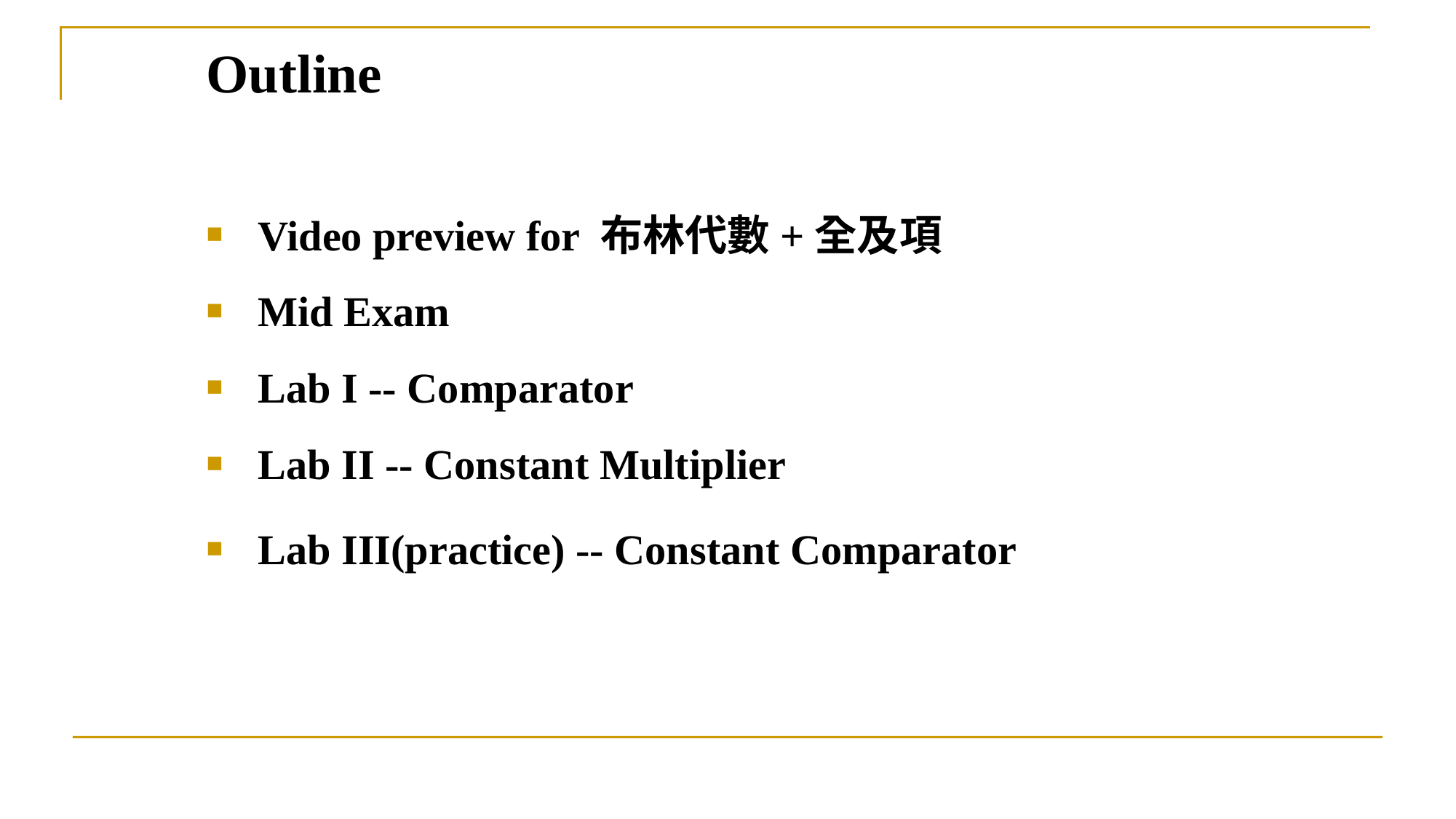

Outline
 Video preview for 布林代數+全及項
 Mid Exam
 Lab I -- Comparator
 Lab II -- Constant Multiplier
 Lab III(practice) -- Constant Comparator